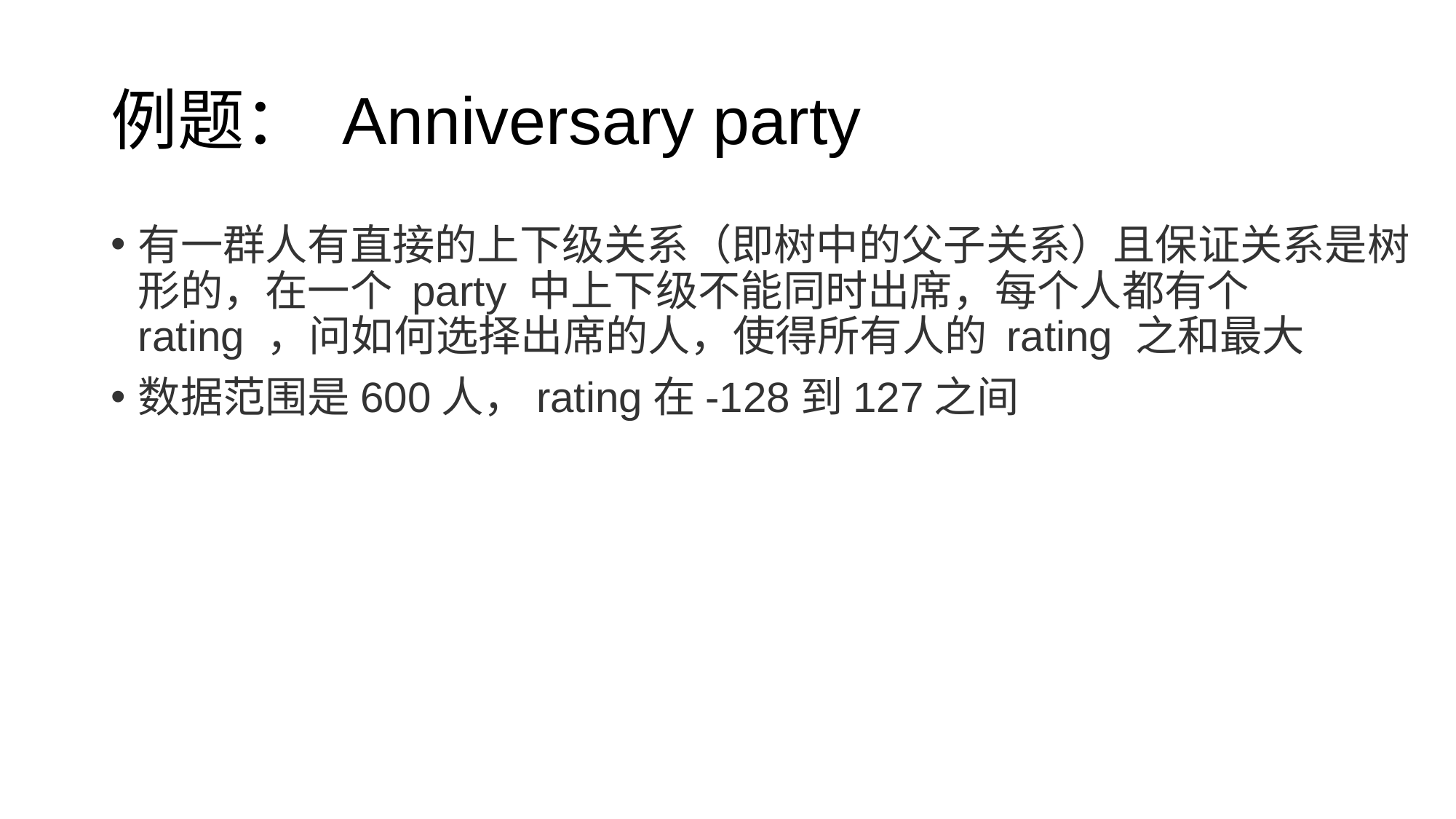

# 例题： Anniversary party
有一群人有直接的上下级关系（即树中的父子关系）且保证关系是树形的，在一个 party 中上下级不能同时出席，每个人都有个 rating ，问如何选择出席的人，使得所有人的 rating 之和最大
数据范围是600人，rating在-128到127之间